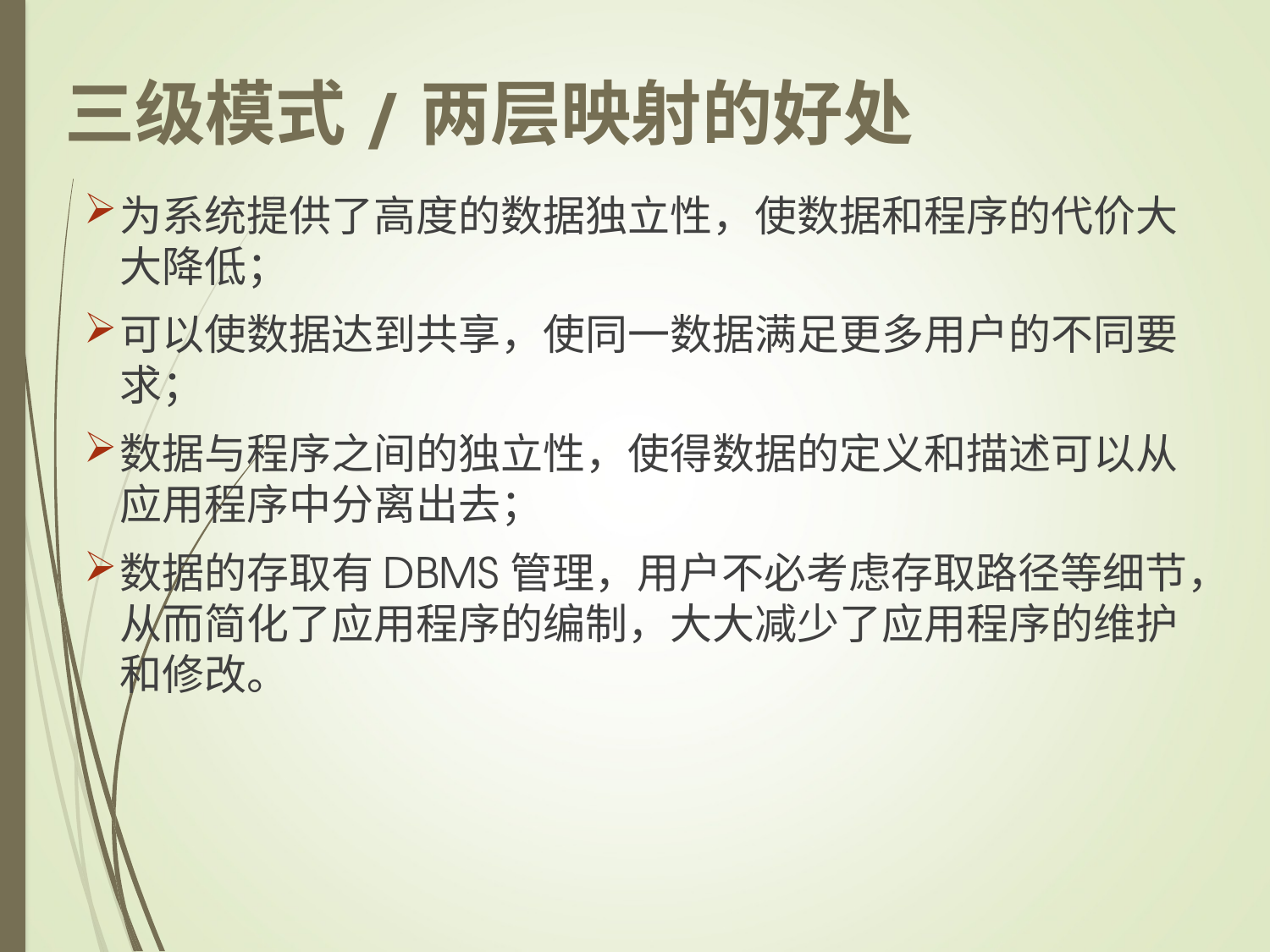

三级模式/两层映射的好处
为系统提供了高度的数据独立性，使数据和程序的代价大大降低；
可以使数据达到共享，使同一数据满足更多用户的不同要求；
数据与程序之间的独立性，使得数据的定义和描述可以从应用程序中分离出去；
数据的存取有DBMS管理，用户不必考虑存取路径等细节，从而简化了应用程序的编制，大大减少了应用程序的维护和修改。